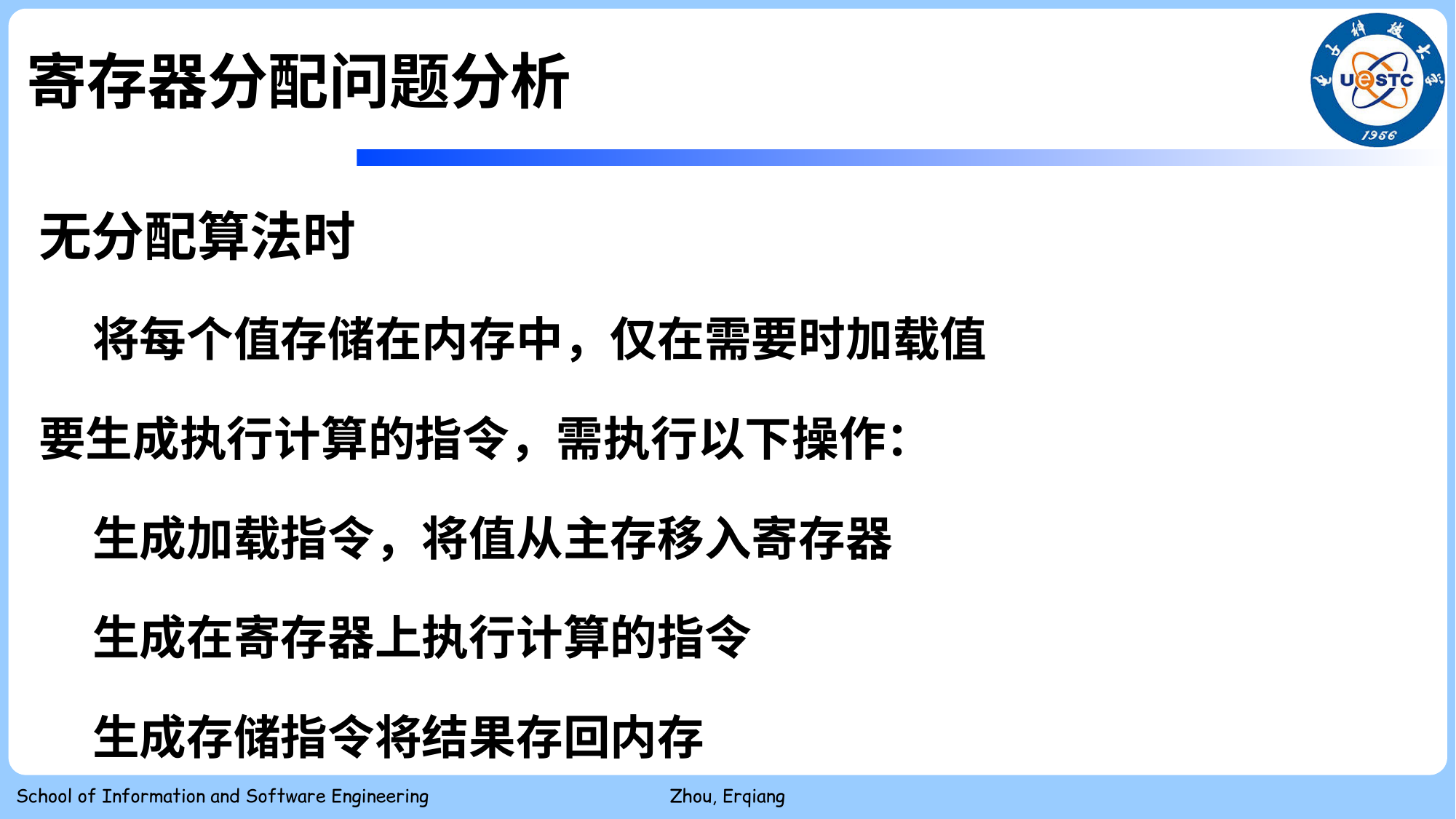

# 寄存器分配问题分析
无分配算法时
    将每个值存储在内存中，仅在需要时加载值
要生成执行计算的指令，需执行以下操作：
    生成加载指令，将值从主存移入寄存器
    生成在寄存器上执行计算的指令
    生成存储指令将结果存回内存
School of Information and Software Engineering
Zhou, Erqiang
16